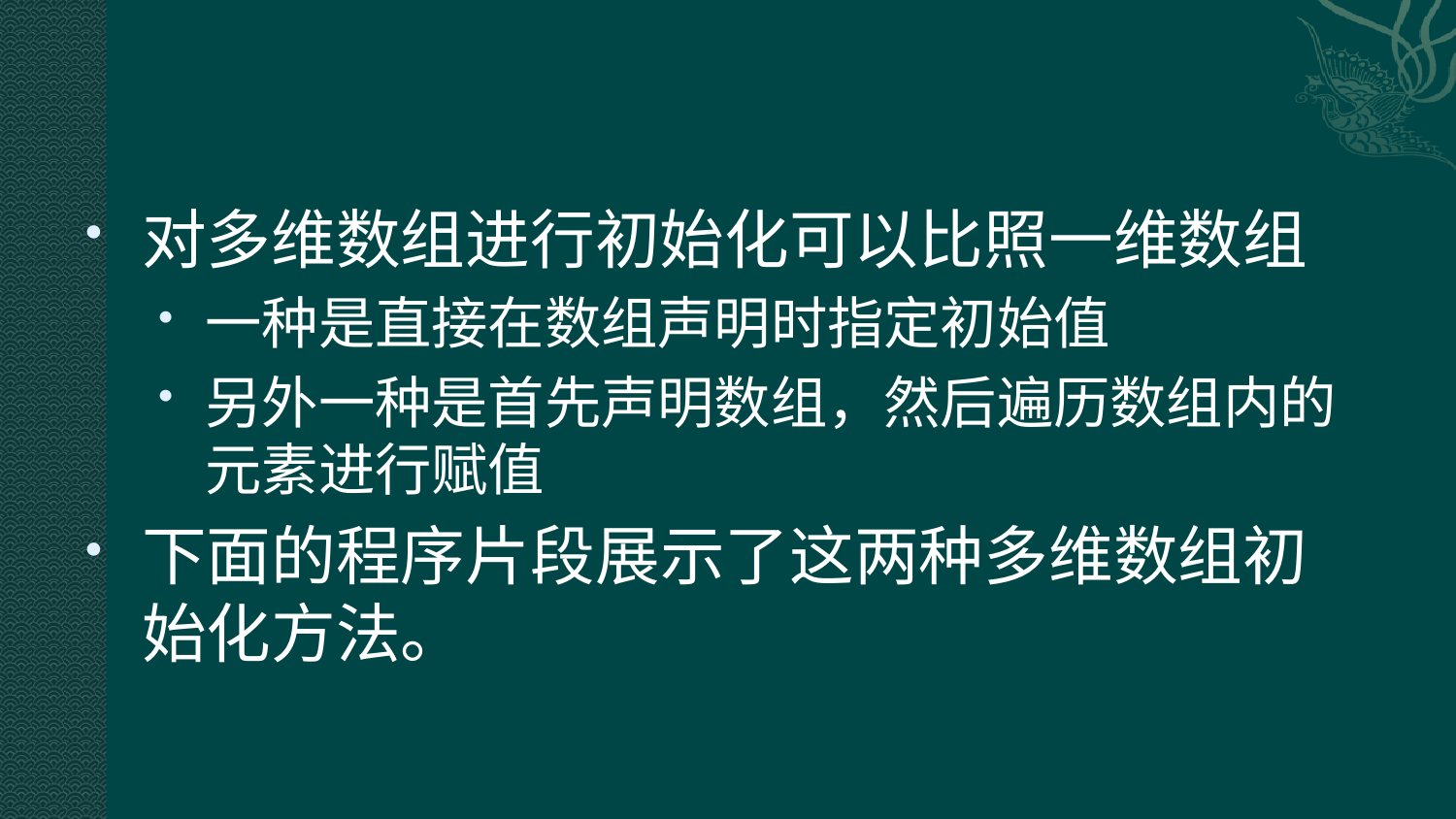

#
对多维数组进行初始化可以比照一维数组
一种是直接在数组声明时指定初始值
另外一种是首先声明数组，然后遍历数组内的元素进行赋值
下面的程序片段展示了这两种多维数组初始化方法。